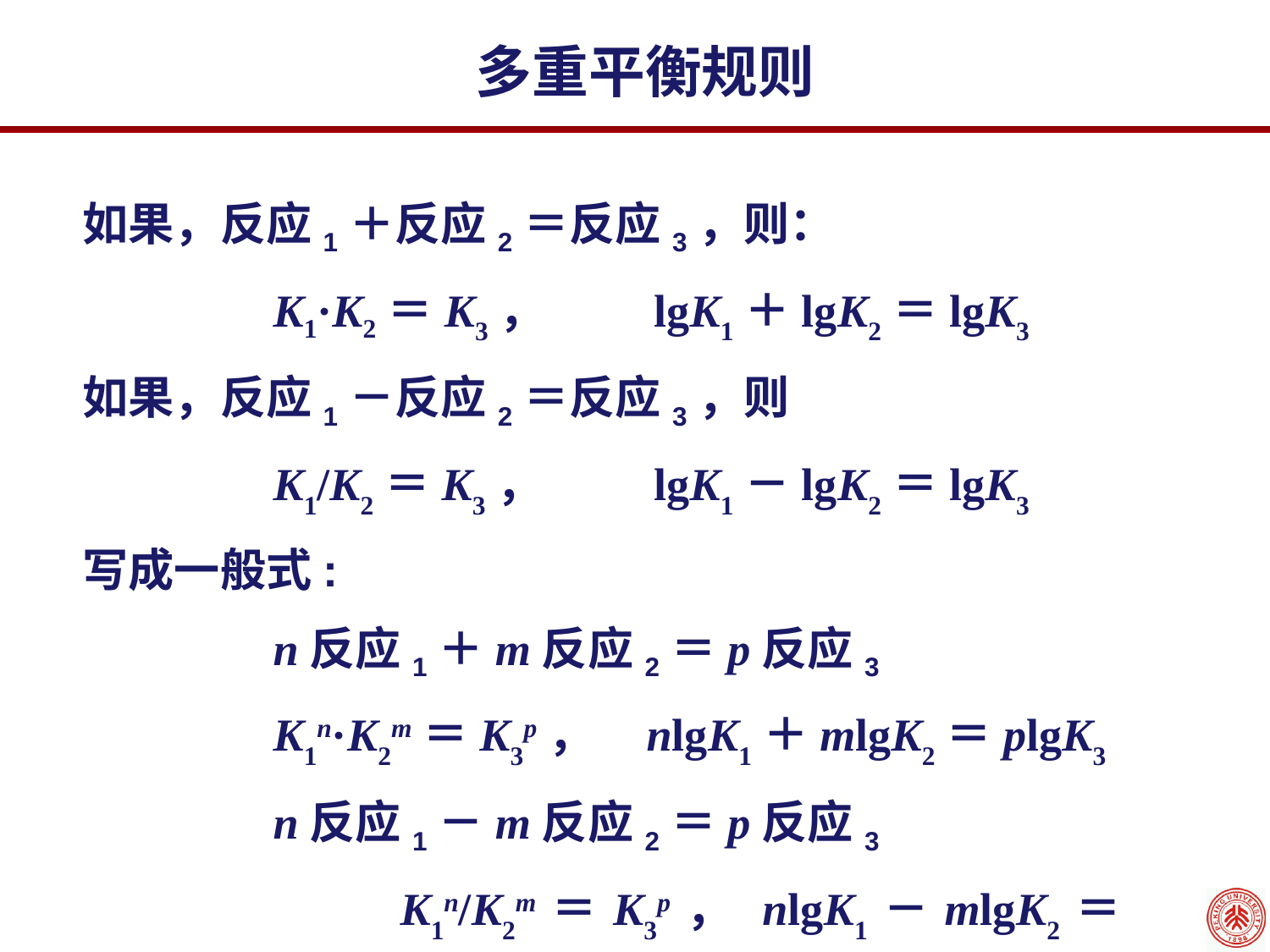

多重平衡规则

如果，反应1＋反应2＝反应3，则：
		K1·K2＝K3，	lgK1＋lgK2＝lgK3
如果，反应1－反应2＝反应3，则
		K1/K2＝K3，	lgK1－lgK2＝lgK3
写成一般式:
		n反应1＋m反应2＝p反应3
      	K1n·K2m＝K3p，    nlgK1＋mlgK2＝plgK3
		n反应1－m反应2＝p反应3
			K1n/K2m＝K3p， nlgK1－mlgK2＝plgK3